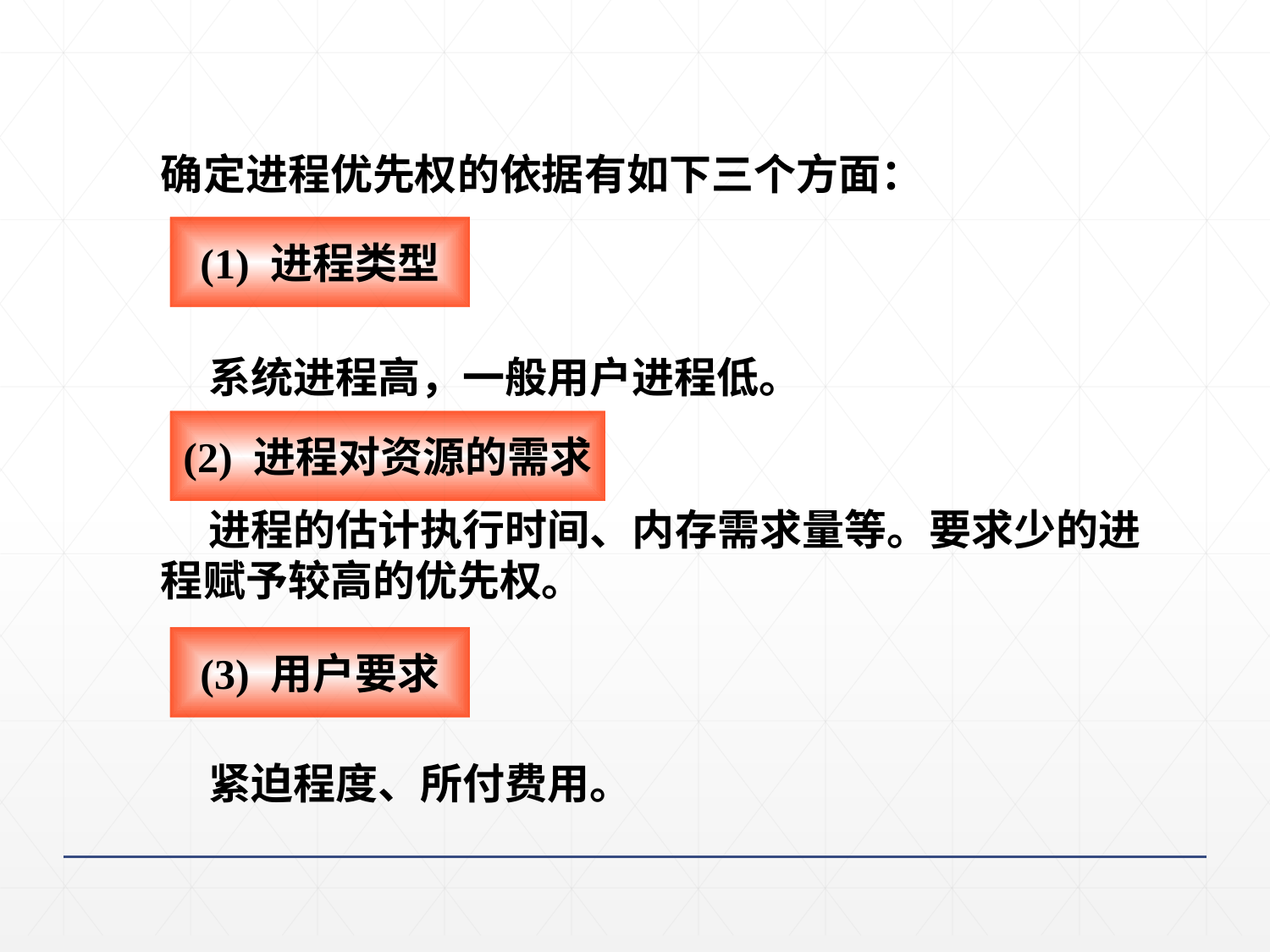

61
确定进程优先权的依据有如下三个方面：

    系统进程高，一般用户进程低。

    进程的估计执行时间、内存需求量等。要求少的进程赋予较高的优先权。

    紧迫程度、所付费用。
(1) 进程类型
(2) 进程对资源的需求
(3) 用户要求